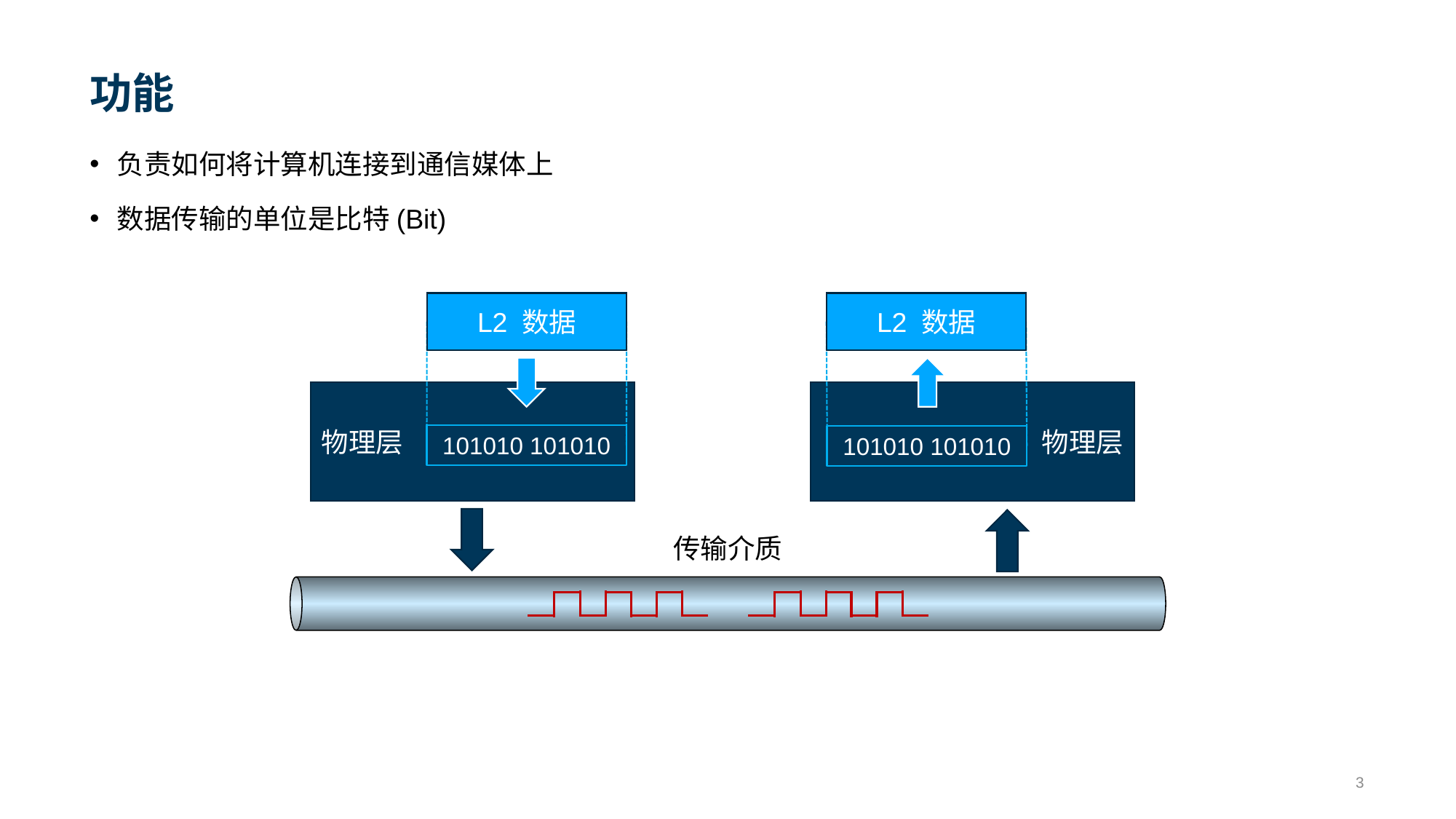

# 功能
负责如何将计算机连接到通信媒体上
数据传输的单位是比特(Bit)

L2 数据
L2 数据

物理层
物理层
101010 101010
101010 101010

传输介质
3